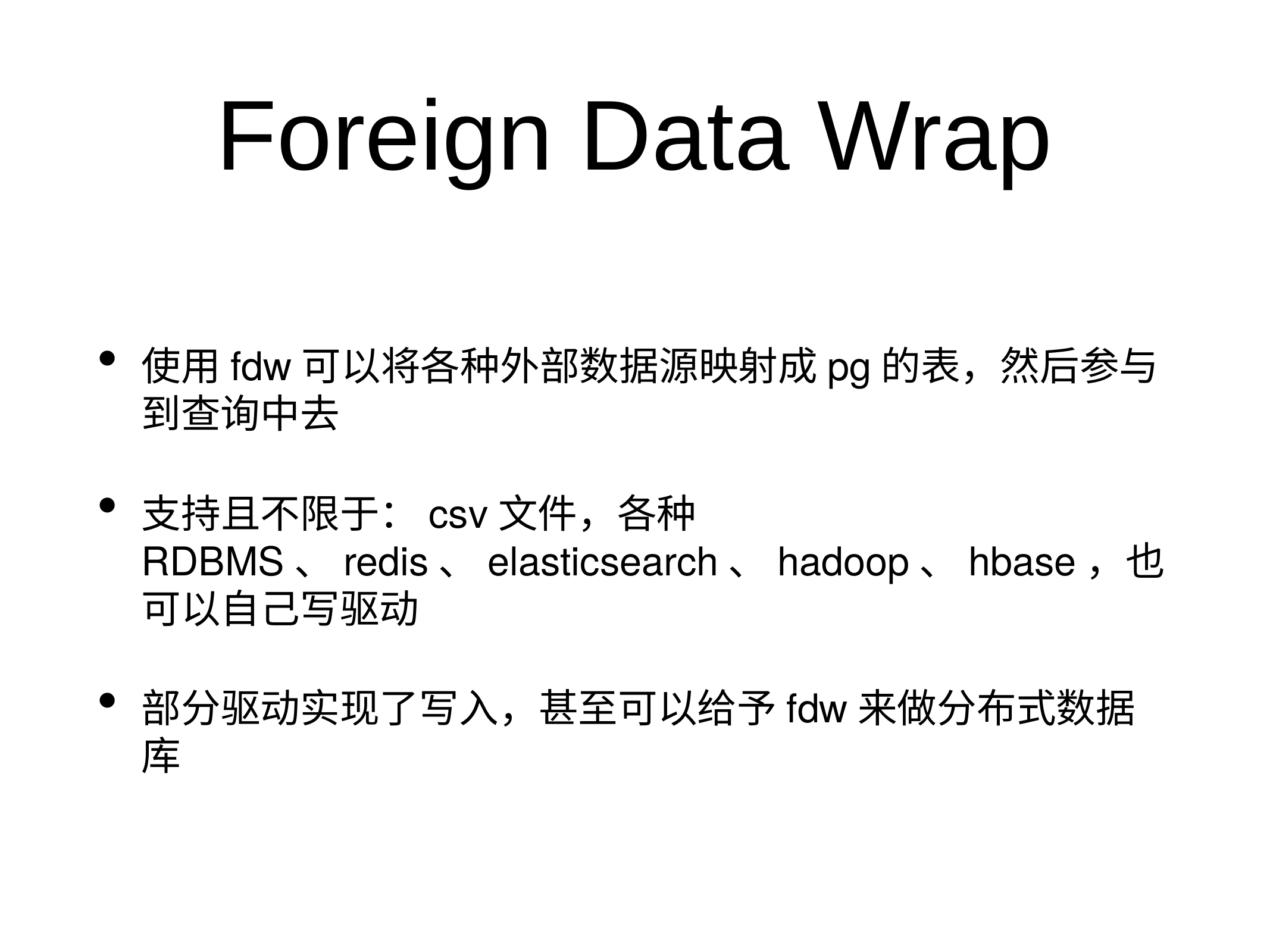

# Foreign Data Wrap
使用fdw可以将各种外部数据源映射成pg的表，然后参与到查询中去
支持且不限于：csv文件，各种RDBMS、redis、elasticsearch、hadoop、hbase，也可以自己写驱动
部分驱动实现了写入，甚至可以给予fdw来做分布式数据库